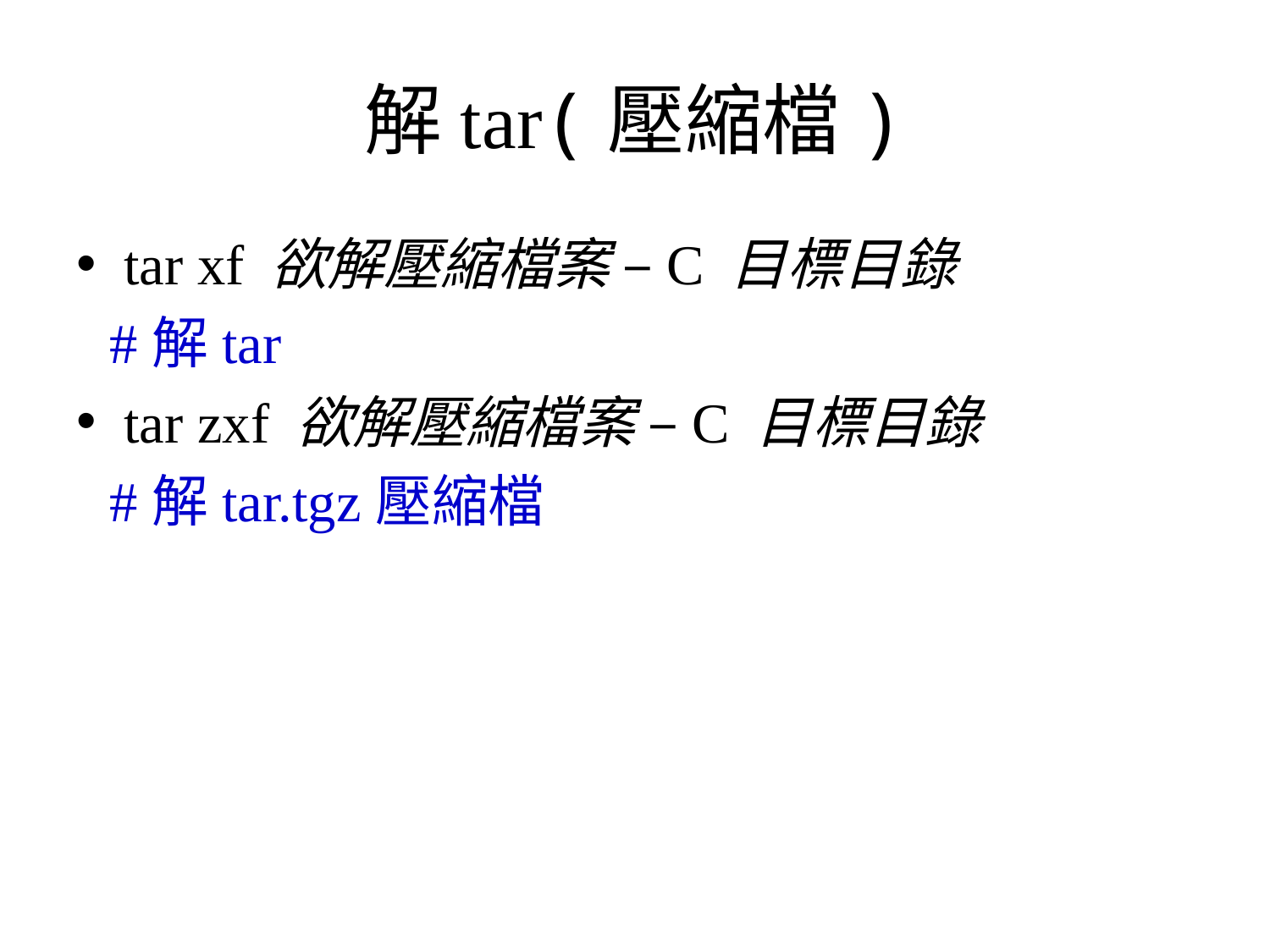

# 解tar(壓縮檔)
tar xf 欲解壓縮檔案 –C 目標目錄
 #解tar
tar zxf 欲解壓縮檔案 –C 目標目錄
 #解tar.tgz壓縮檔